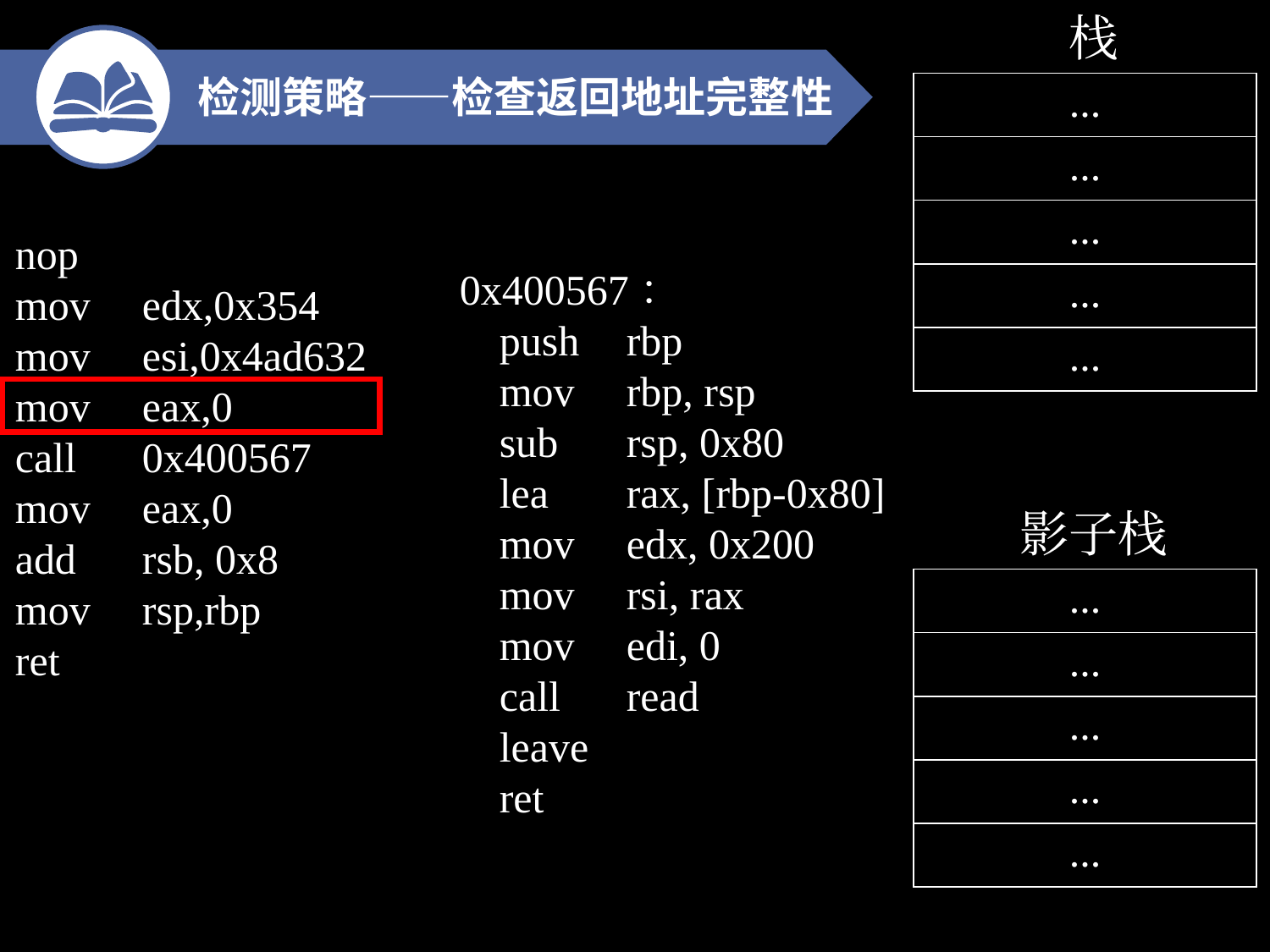

栈

检测策略——检查返回地址完整性
| ... |
| --- |
| ... |
| ... |
| ... |
| ... |
nop
mov	edx,0x354
mov	esi,0x4ad632
mov 	eax,0
call 	0x400567
mov 	eax,0
add	rsb, 0x8
mov	rsp,rbp
ret
0x400567：
push	rbp
mov	rbp, rsp
sub	rsp, 0x80
lea	rax, [rbp-0x80]
mov	edx, 0x200
mov	rsi, rax
mov	edi, 0
call	read
leave
ret

影子栈
| ... |
| --- |
| ... |
| ... |
| ... |
| ... |